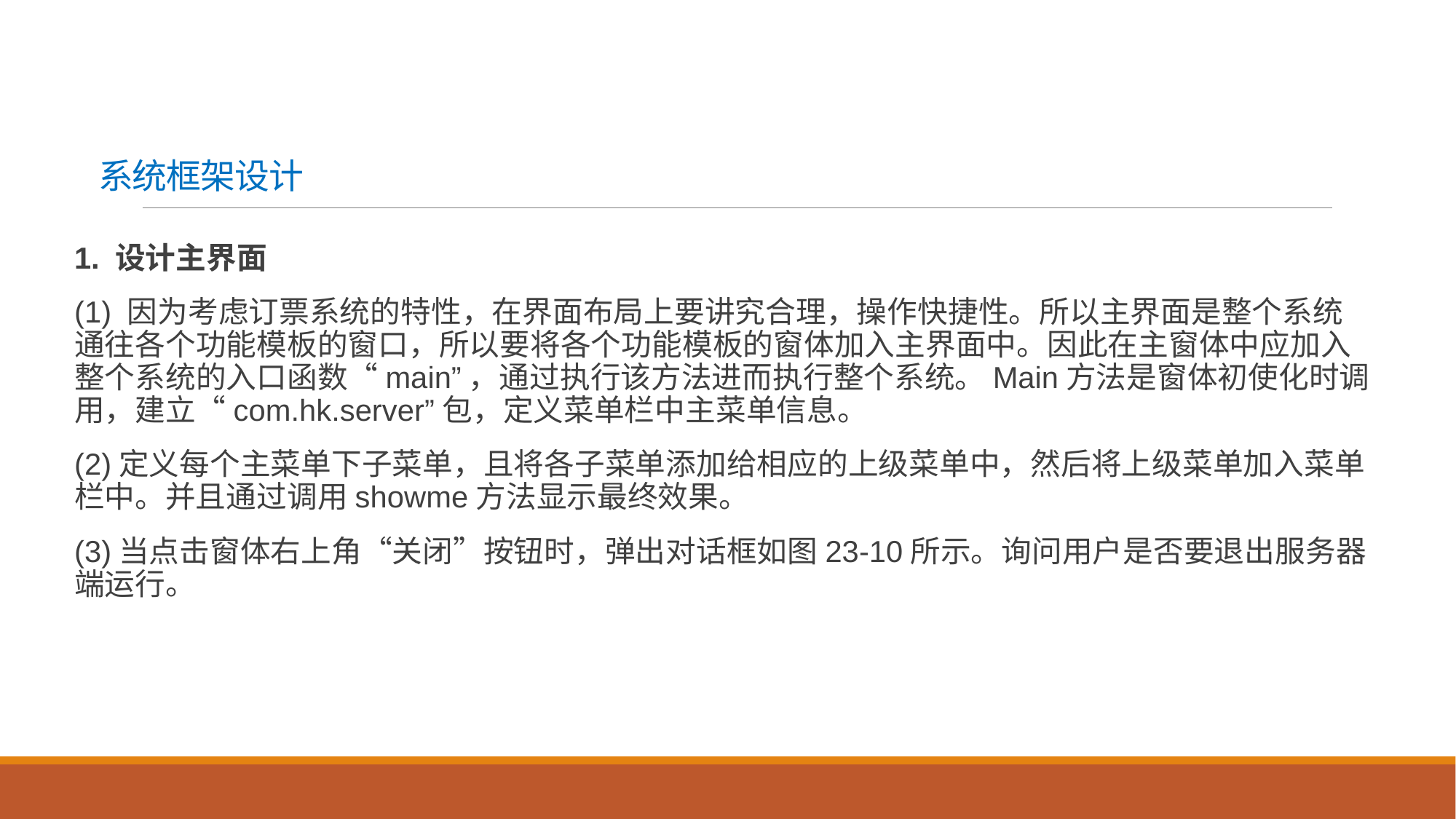

# 系统框架设计
1. 设计主界面
(1) 因为考虑订票系统的特性，在界面布局上要讲究合理，操作快捷性。所以主界面是整个系统通往各个功能模板的窗口，所以要将各个功能模板的窗体加入主界面中。因此在主窗体中应加入整个系统的入口函数“main”，通过执行该方法进而执行整个系统。Main方法是窗体初使化时调用，建立“com.hk.server”包，定义菜单栏中主菜单信息。
(2)定义每个主菜单下子菜单，且将各子菜单添加给相应的上级菜单中，然后将上级菜单加入菜单栏中。并且通过调用showme方法显示最终效果。
(3)当点击窗体右上角“关闭”按钮时，弹出对话框如图23-10所示。询问用户是否要退出服务器端运行。